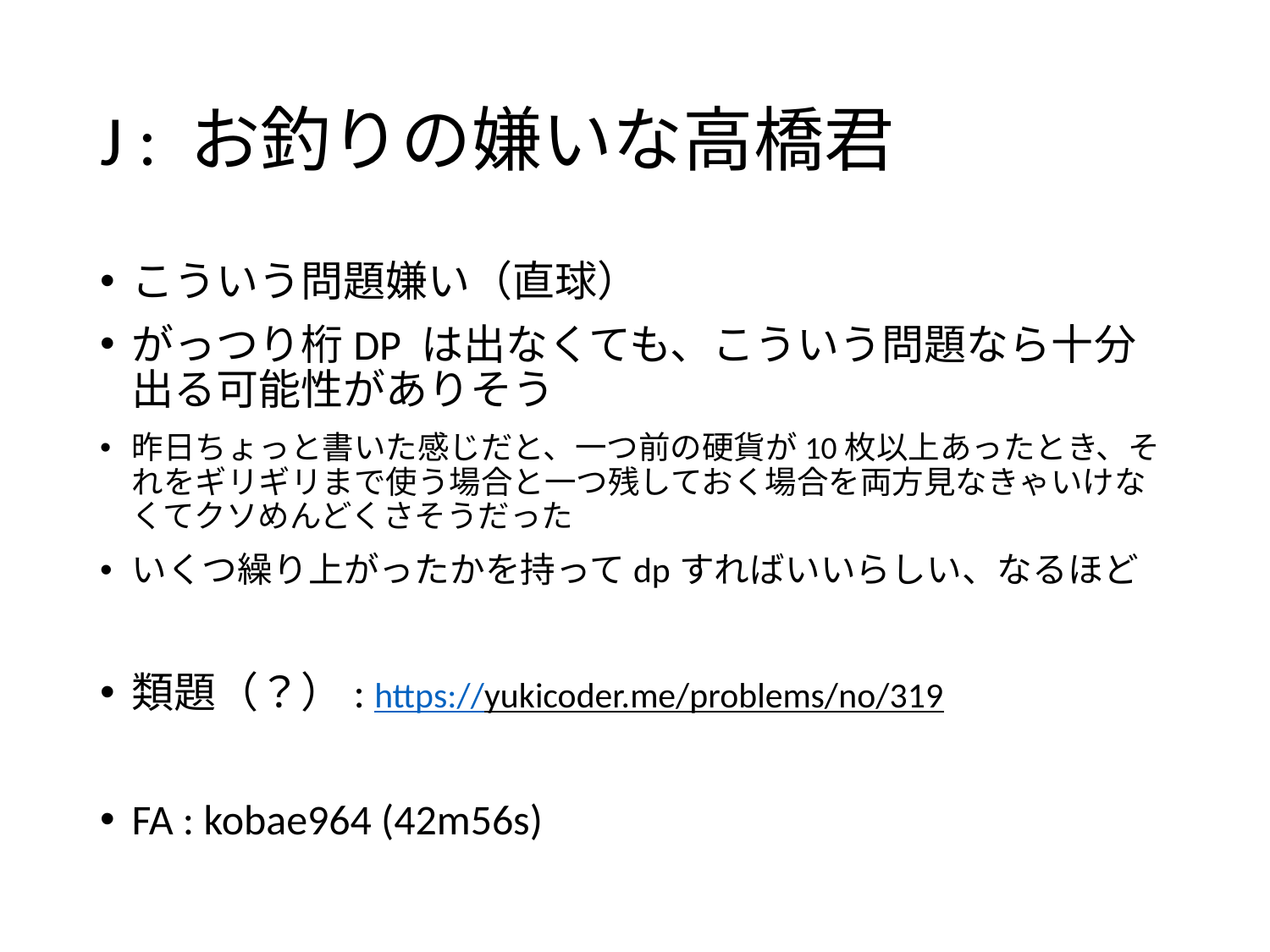

# J : お釣りの嫌いな高橋君
こういう問題嫌い（直球）
がっつり桁DP は出なくても、こういう問題なら十分出る可能性がありそう
昨日ちょっと書いた感じだと、一つ前の硬貨が10枚以上あったとき、それをギリギリまで使う場合と一つ残しておく場合を両方見なきゃいけなくてクソめんどくさそうだった
いくつ繰り上がったかを持ってdpすればいいらしい、なるほど

類題（？）: https://yukicoder.me/problems/no/319

FA : kobae964 (42m56s)